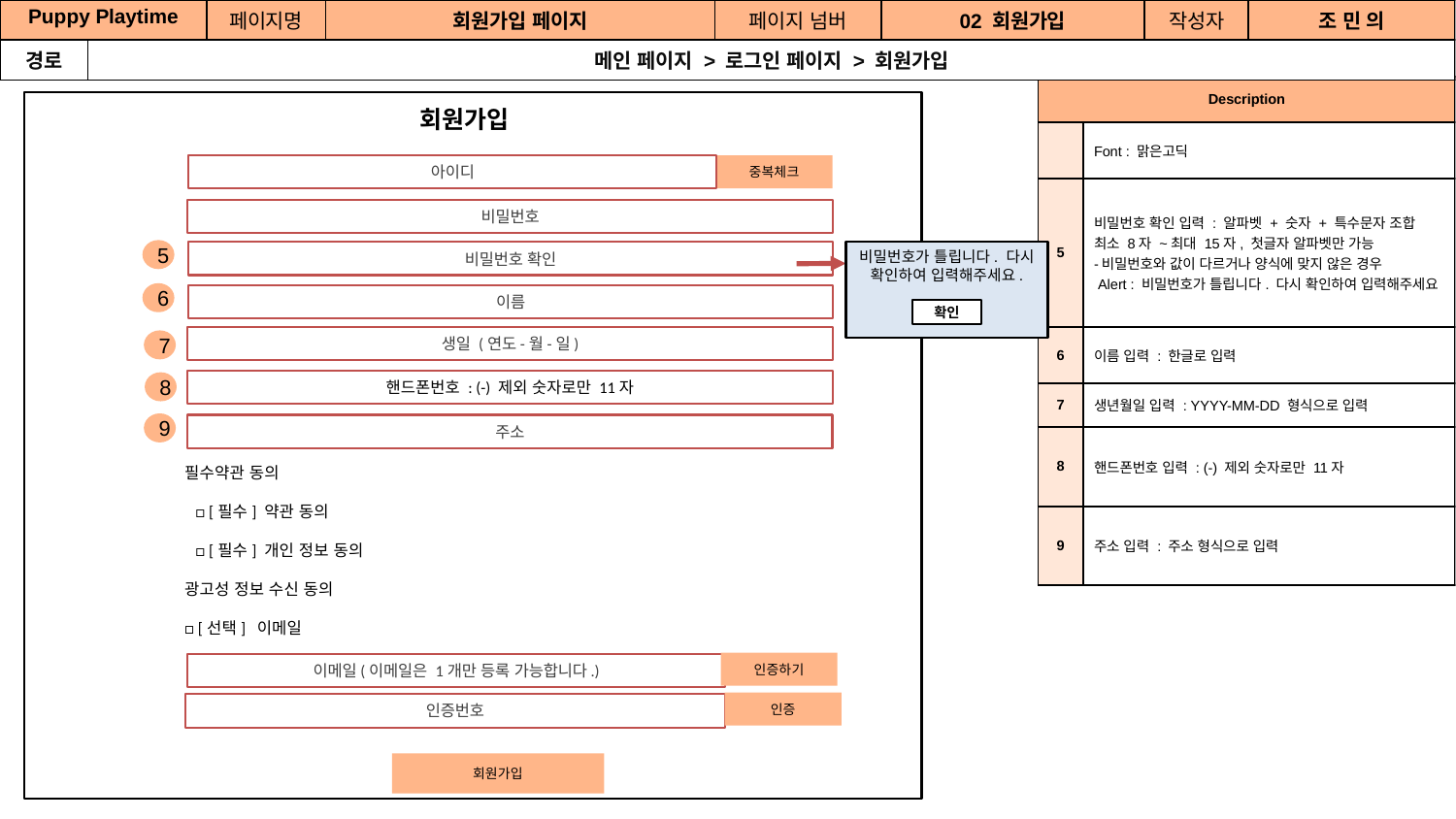

| Puppy Playtime | 김 주 영 | 페이지명 | 회원가입 페이지 | 페이지 넘버 | 02 회원가입 | 작성자 | 조 민 의 |
| --- | --- | --- | --- | --- | --- | --- | --- |
| 경로 | 메인 페이지 > 로그인 페이지 > 회원가입 | 김 주 영 | 김 주 영 | 김 주 영 | 김 주 영 | 김 주 영 | 김 주 영 |
| Description | 뒤로 가기를 수행한다. |
| --- | --- |
|  | Font : 맑은고딕 |
| 5 | 비밀번호 확인 입력 : 알파벳 + 숫자 + 특수문자 조합 최소 8자 ~최대 15자, 첫글자 알파벳만 가능 -비밀번호와 값이 다르거나 양식에 맞지 않은 경우 Alert : 비밀번호가 틀립니다. 다시 확인하여 입력해주세요 |
| 6 | 이름 입력 : 한글로 입력 |
| 7 | 생년월일 입력 : YYYY-MM-DD 형식으로 입력 |
| 8 | 핸드폰번호 입력 : (-) 제외 숫자로만 11자 |
| 9 | 주소 입력 : 주소 형식으로 입력 |

회원가입
아이디
중복체크
비밀번호
5
비밀번호가 틀립니다. 다시 확인하여 입력해주세요.
확인
비밀번호 확인
6
이름
생일 (연도-월-일)
7
핸드폰번호 : (-) 제외 숫자로만 11자
8
주소
9
필수약관 동의
   □ [필수] 약관 동의
   □ [필수] 개인 정보 동의
광고성 정보 수신 동의
□ [선택]  이메일
인증하기
이메일(이메일은 1개만 등록 가능합니다.)
인증
인증번호
회원가입